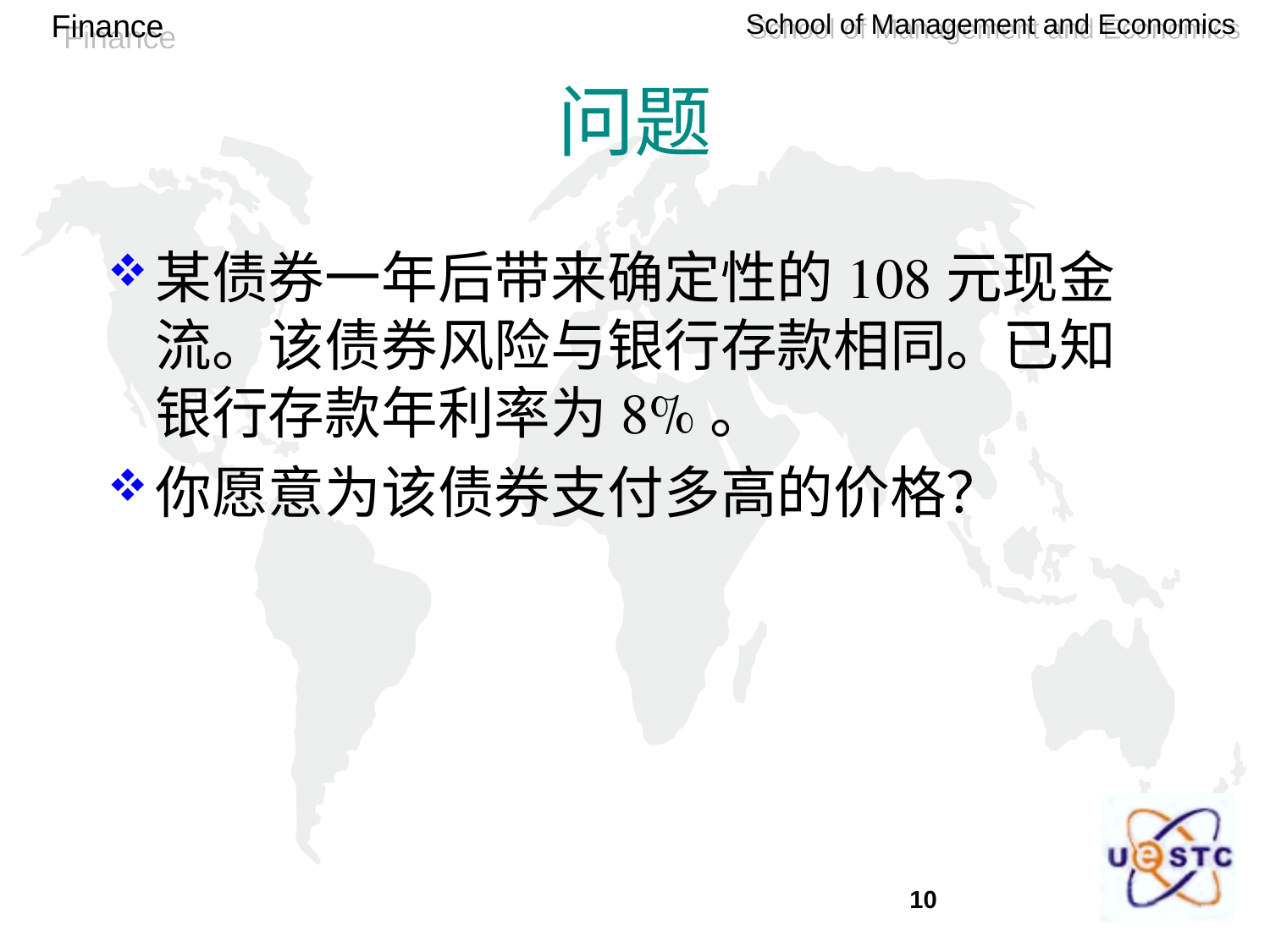

# 问题
某债券一年后带来确定性的108元现金流。该债券风险与银行存款相同。已知银行存款年利率为8%。
你愿意为该债券支付多高的价格？